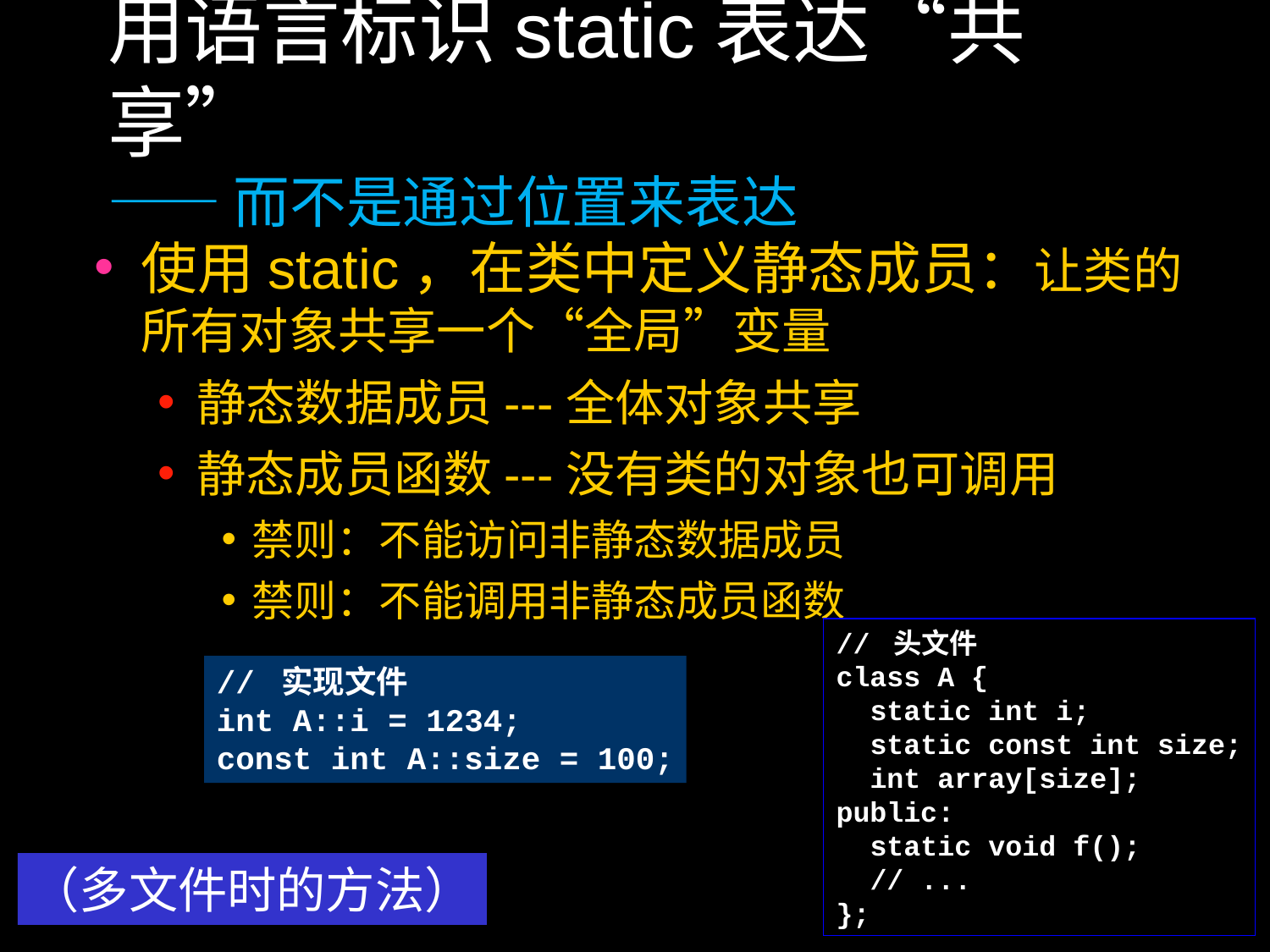

用语言标识static表达“共享”
—— 而不是通过位置来表达
使用static，在类中定义静态成员：让类的所有对象共享一个“全局”变量
静态数据成员---全体对象共享
静态成员函数---没有类的对象也可调用
禁则：不能访问非静态数据成员
禁则：不能调用非静态成员函数
// 头文件
class A {
  static int i;
  static const int size;
  int array[size];
public:
  static void f();
  // ...
};
// 实现文件
int A::i = 1234;
const int A::size = 100;
（多文件时的方法）